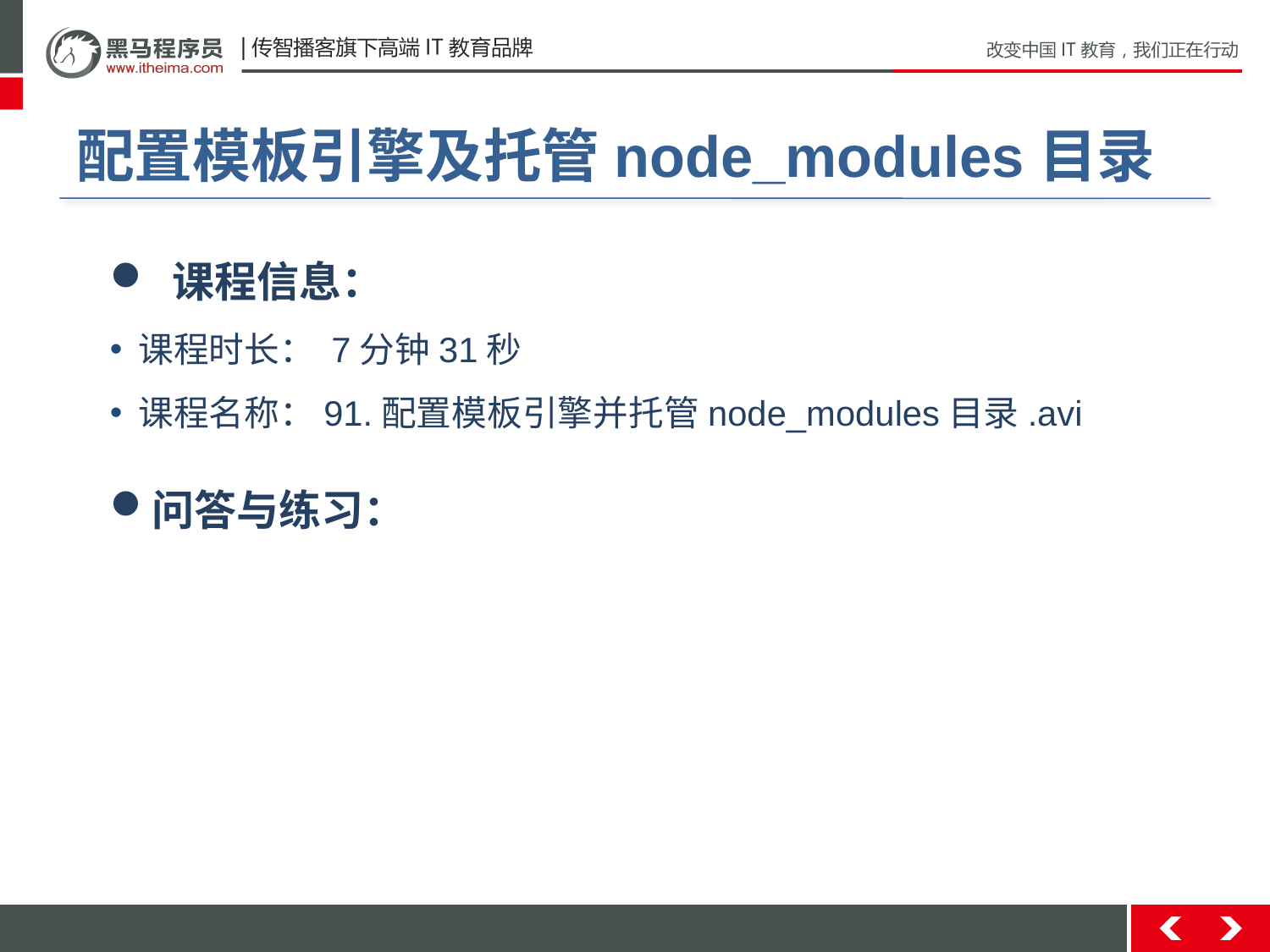

# 配置模板引擎及托管node_modules目录
 课程信息：
 课程时长： 7分钟31秒
 课程名称：91.配置模板引擎并托管node_modules目录.avi
问答与练习：